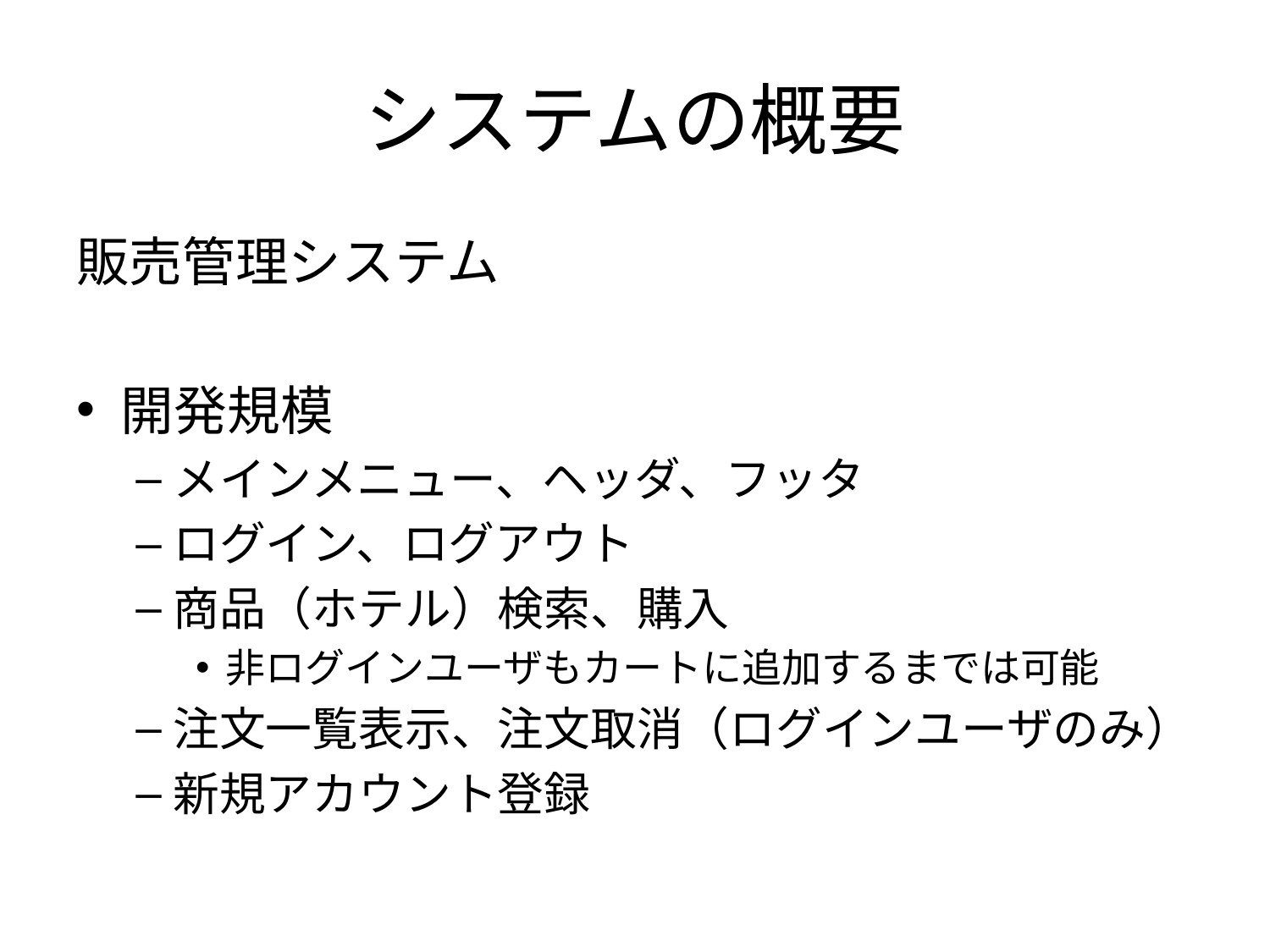

# システムの概要
販売管理システム

開発規模
メインメニュー、ヘッダ、フッタ
ログイン、ログアウト
商品（ホテル）検索、購入
非ログインユーザもカートに追加するまでは可能
注文一覧表示、注文取消（ログインユーザのみ）
新規アカウント登録